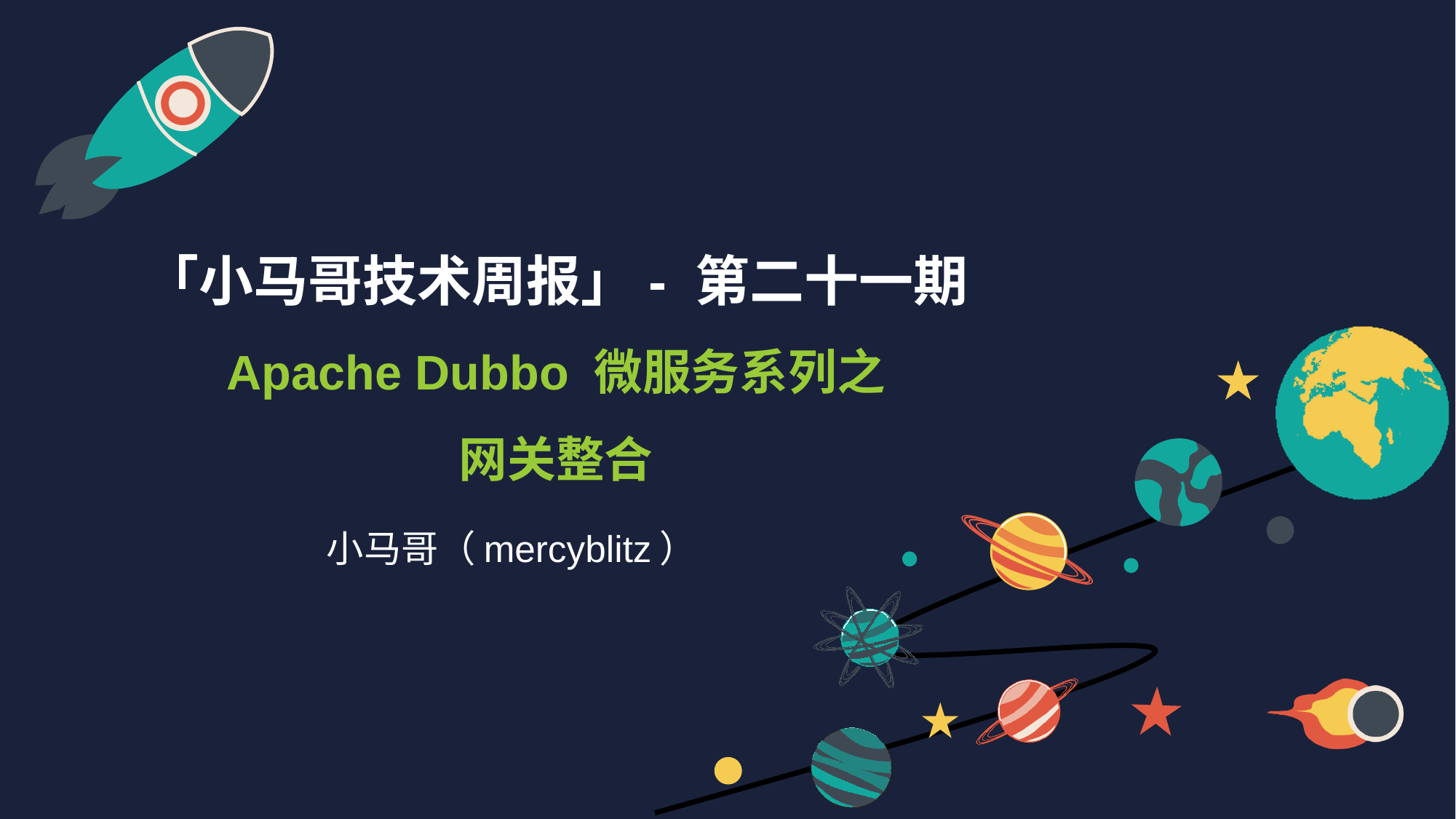

# 「小马哥技术周报」- 第二十一期 Apache Dubbo 微服务系列之 网关整合
小马哥（mercyblitz）